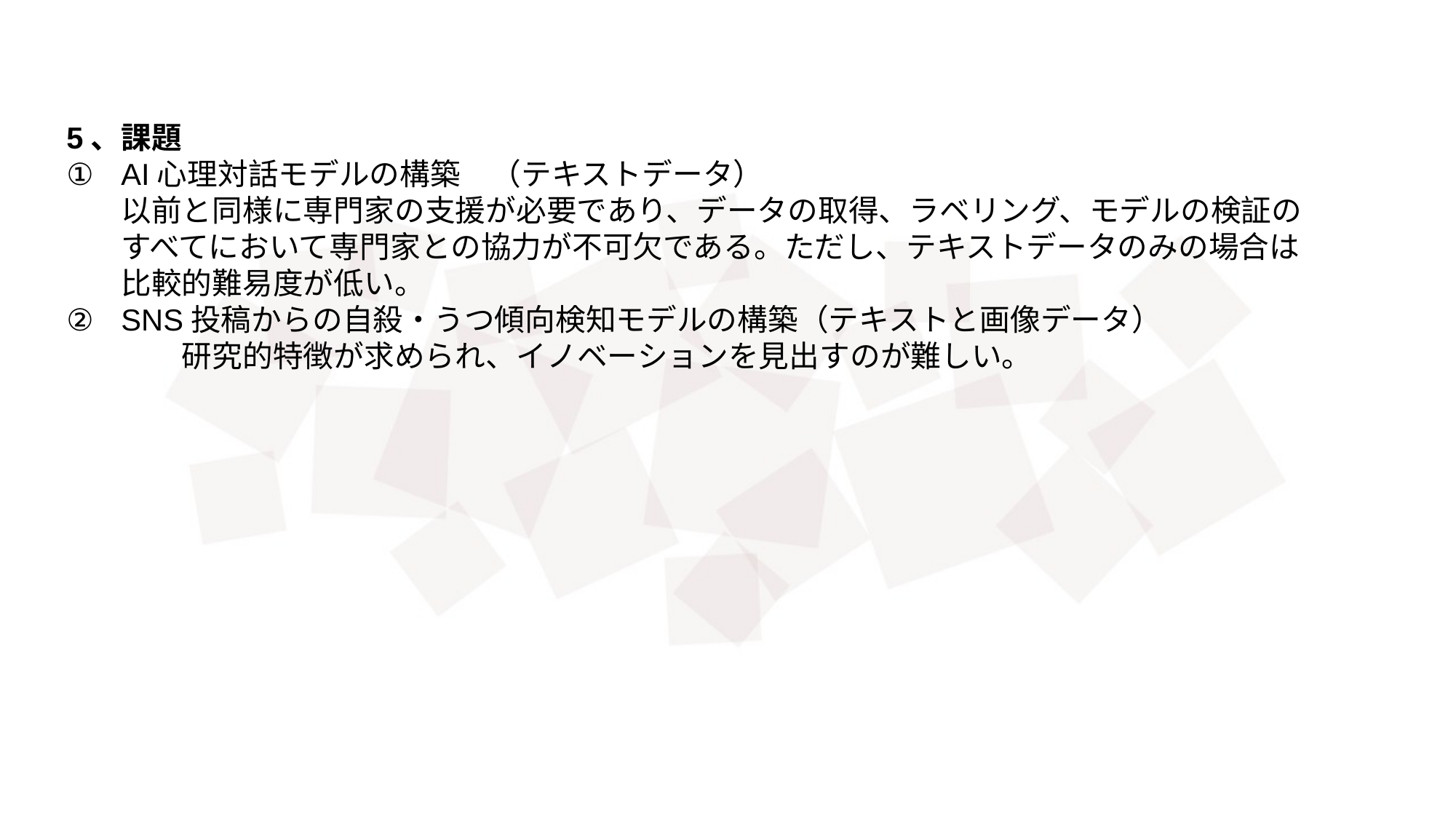

5、課題
AI心理対話モデルの構築　（テキストデータ）
以前と同様に専門家の支援が必要であり、データの取得、ラベリング、モデルの検証のすべてにおいて専門家との協力が不可欠である。ただし、テキストデータのみの場合は比較的難易度が低い。
SNS投稿からの自殺・うつ傾向検知モデルの構築（テキストと画像データ） 　                         研究的特徴が求められ、イノベーションを見出すのが難しい。